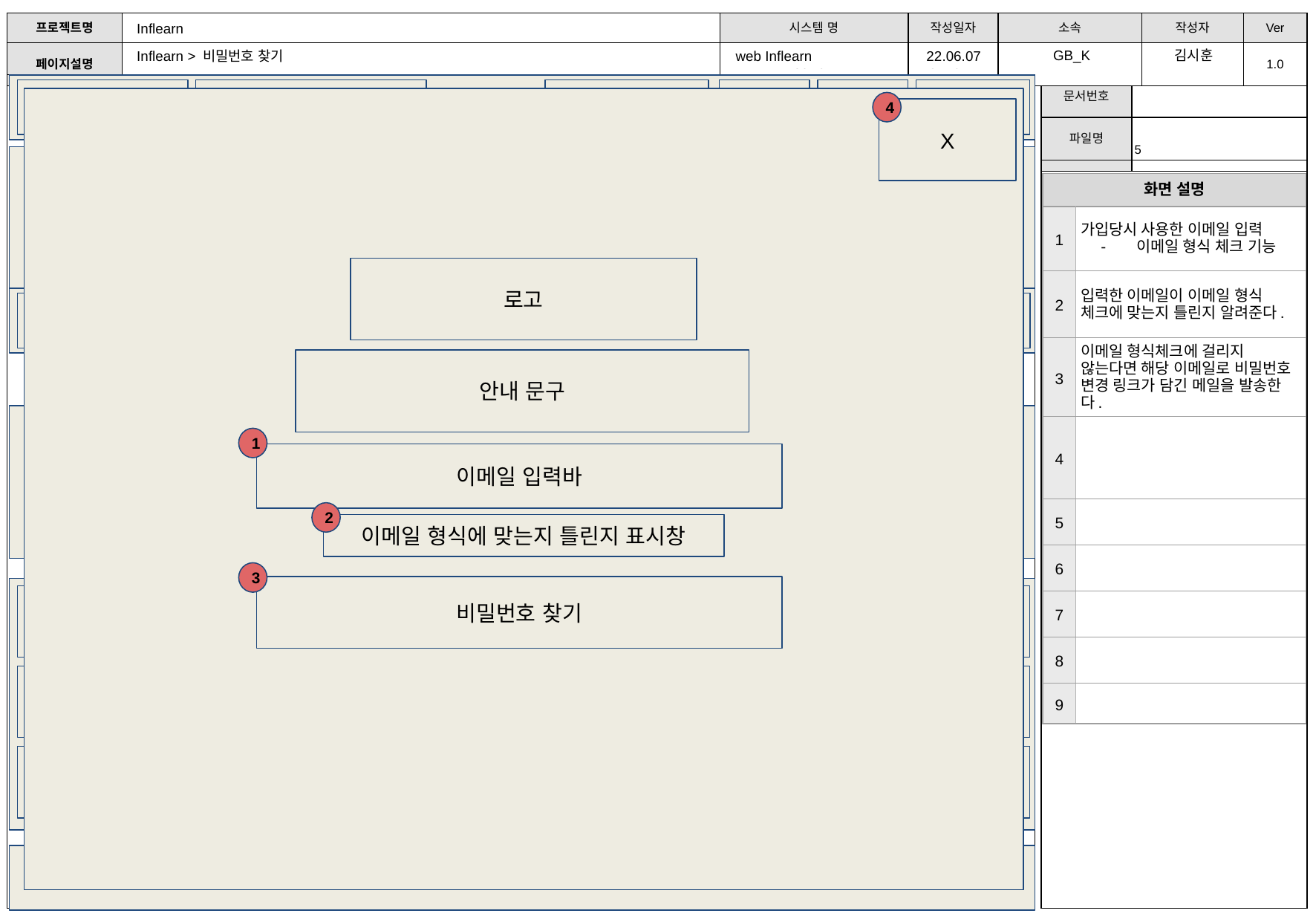

Inflearn
인프런 > 로그인
표지
GB_K
김시훈
Inflearn > 비밀번호 찾기
web Inflearn
22.06.07

로고 ( Inflearn )
메인 카테고리
검색바
지원 모집
로그인
회원가입

4
X

광고
| 화면 설명 |  |
| --- | --- |
| 1 | 가입당시 사용한 이메일 입력 이메일 형식 체크 기능 |
| 2 | 입력한 이메일이 이메일 형식 체크에 맞는지 틀린지 알려준다. |
| 3 | 이메일 형식체크에 걸리지 않는다면 해당 이메일로 비밀번호 변경 링크가 담긴 메일을 발송한다. |
| 4 |  |
| 5 |  |
| 6 |  |
| 7 |  |
| 8 |  |
| 9 |  |
로고
로고

광고 표시 스크롤
광고 카테고리
이메일
안내 문구

비밀번호

강의 검색바
1
이메일 입력바
인기 강의 검색 태그
로그인
2
이메일 형식에 맞는지 틀린지 표시창
3
1
1
비밀번호 찾기
회원가입
비밀번호 찾기

입문 강의 홍보
간편 로그인
인기 강의 홍보

관련 문서 및 블로그 칼럼 홍보
사이트 하단 배너
* 본 문서는 UI 화면의 개발의 방향성을 제시하는 것으로 실제 개발 제품과 다를 수 있습니다.